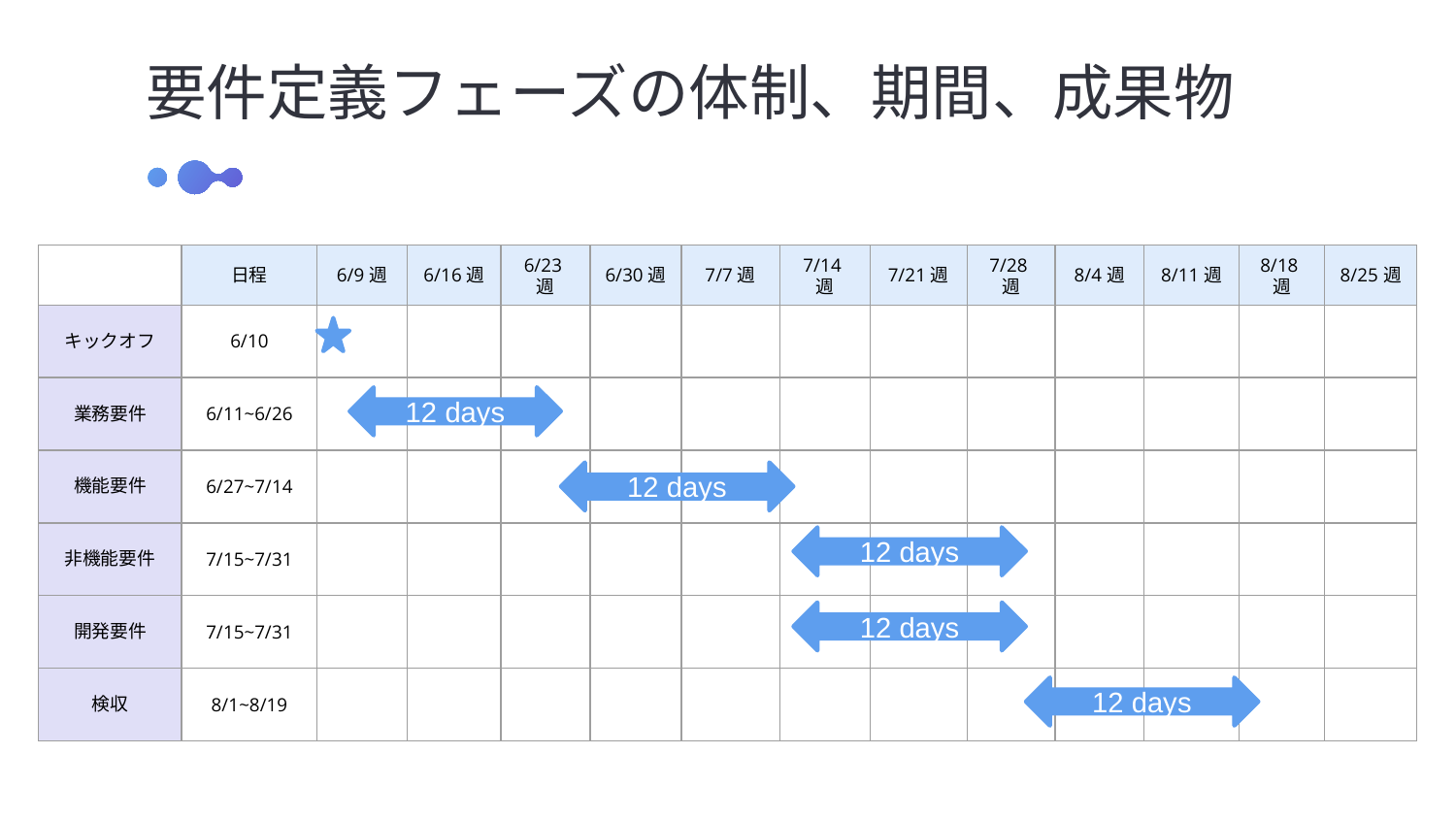

要件定義フェーズの体制、期間、成果物

|  | 日程 | 6/9週 | 6/16週 | 6/23週 | 6/30週 | 7/7週 | 7/14週 | 7/21週 | 7/28週 | 8/4週 | 8/11週 | 8/18週 | 8/25週 |
| --- | --- | --- | --- | --- | --- | --- | --- | --- | --- | --- | --- | --- | --- |
| キックオフ | 6/10 |  |  |  |  |  |  |  |  |  |  |  |  |
| 業務要件 | 6/11~6/26 |  |  |  |  |  |  |  |  |  |  |  |  |
| 機能要件 | 6/27~7/14 |  |  |  |  |  |  |  |  |  |  |  |  |
| 非機能要件 | 7/15~7/31 |  |  |  |  |  |  |  |  |  |  |  |  |
| 開発要件 | 7/15~7/31 |  |  |  |  |  |  |  |  |  |  |  |  |
| 検収 | 8/1~8/19 |  |  |  |  |  |  |  |  |  |  |  |  |

12 days
12 days
12 days
12 days
12 days